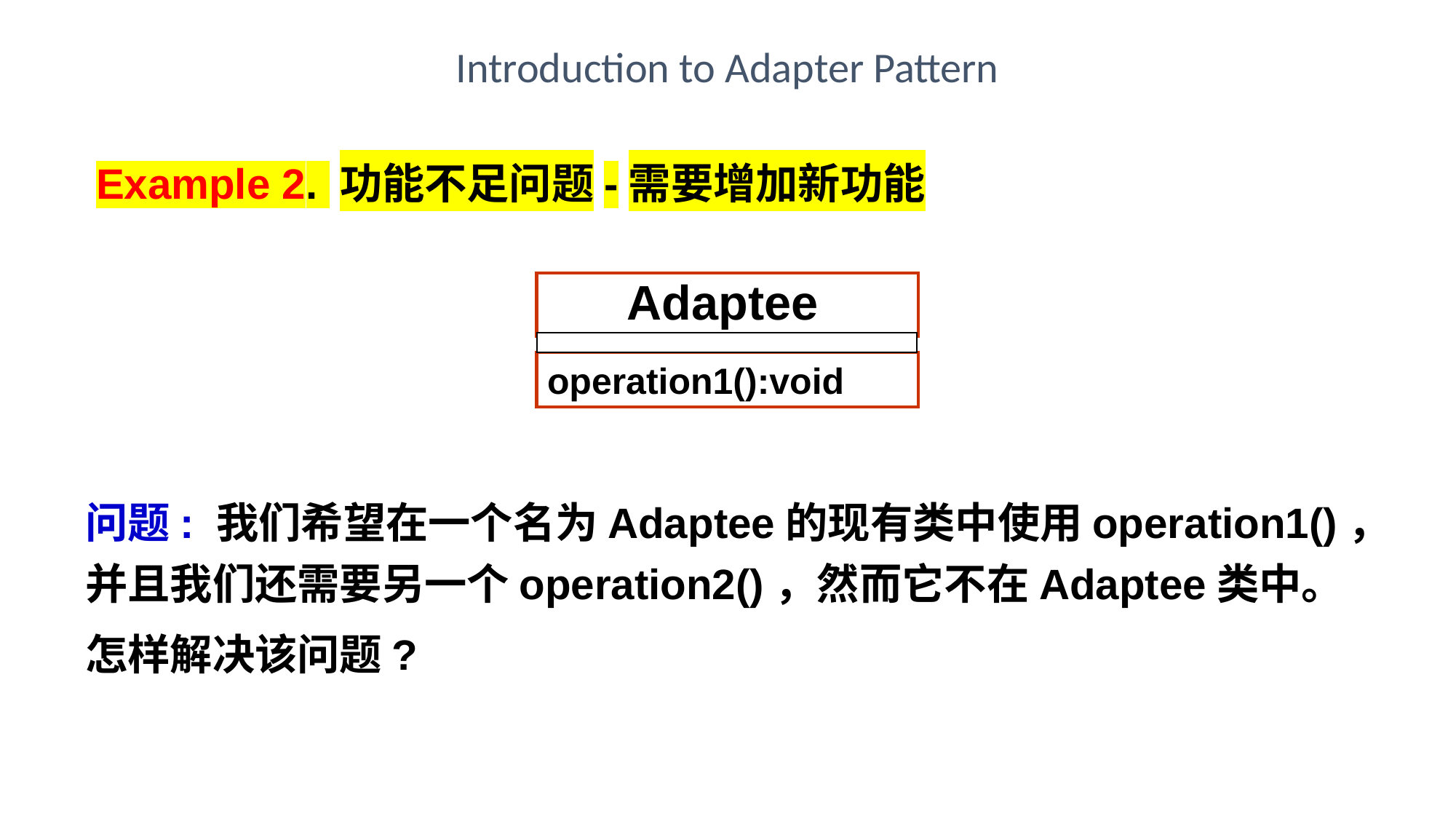

Introduction to Adapter Pattern
Example 2. 功能不足问题-需要增加新功能
Adaptee

operation1():void
问题: 我们希望在一个名为Adaptee的现有类中使用operation1()，并且我们还需要另一个operation2()，然而它不在Adaptee类中。
怎样解决该问题?
11